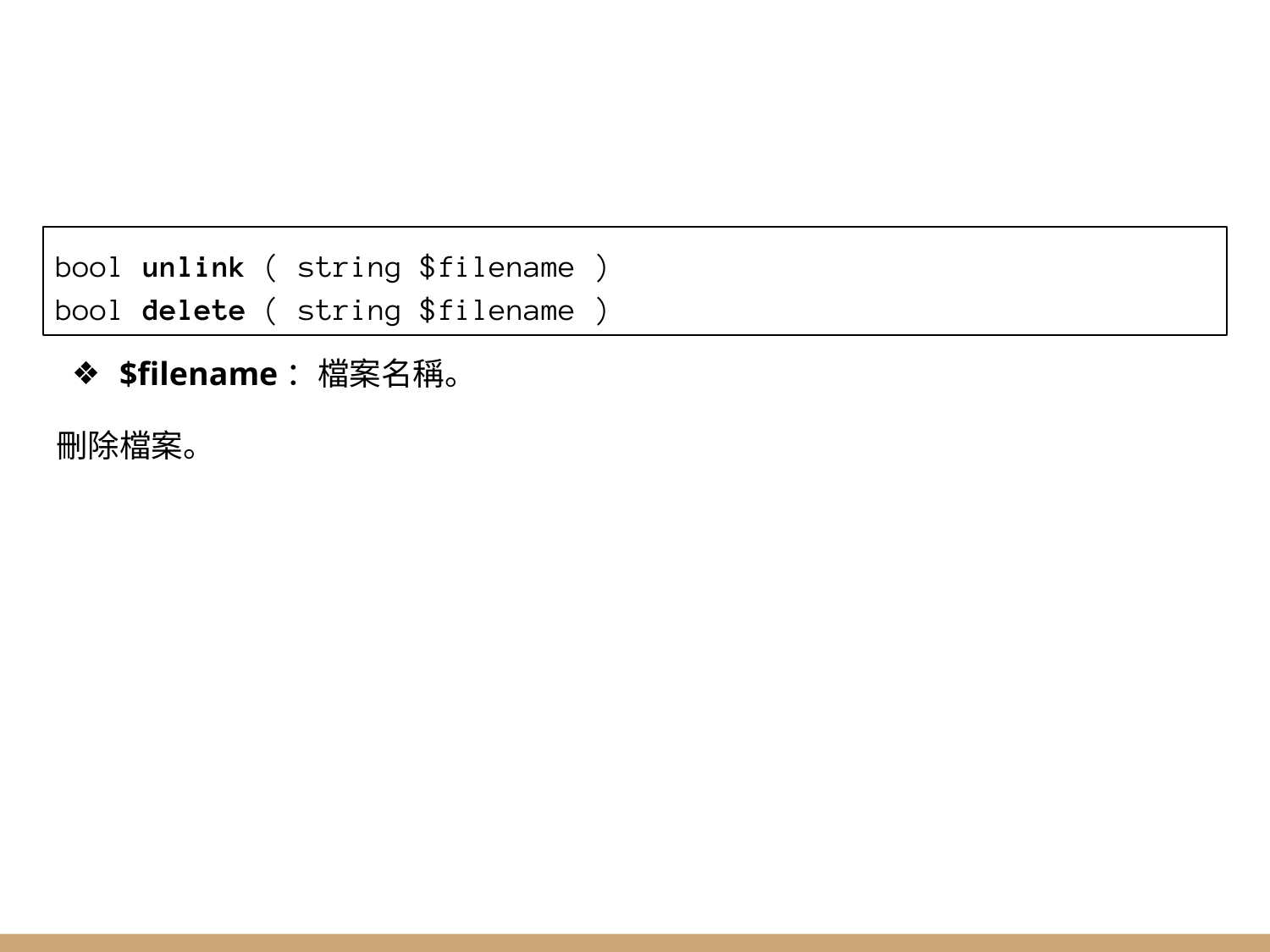

#
bool unlink ( string $filename )
bool delete ( string $filename )
$filename：檔案名稱。
刪除檔案。